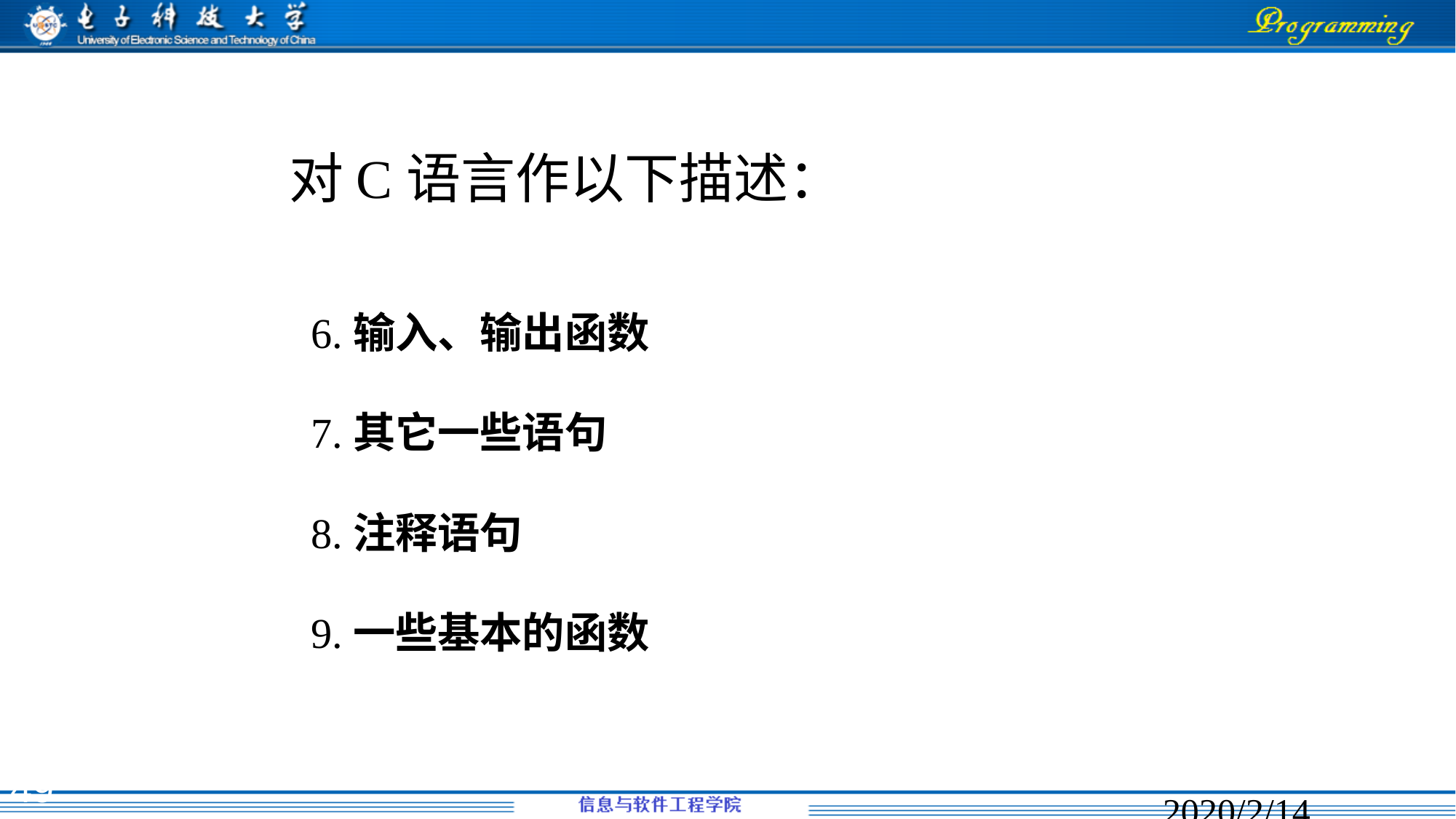

对C语言作以下描述：
6.输入、输出函数
7.其它一些语句
8.注释语句
9.一些基本的函数
49
2020/2/14